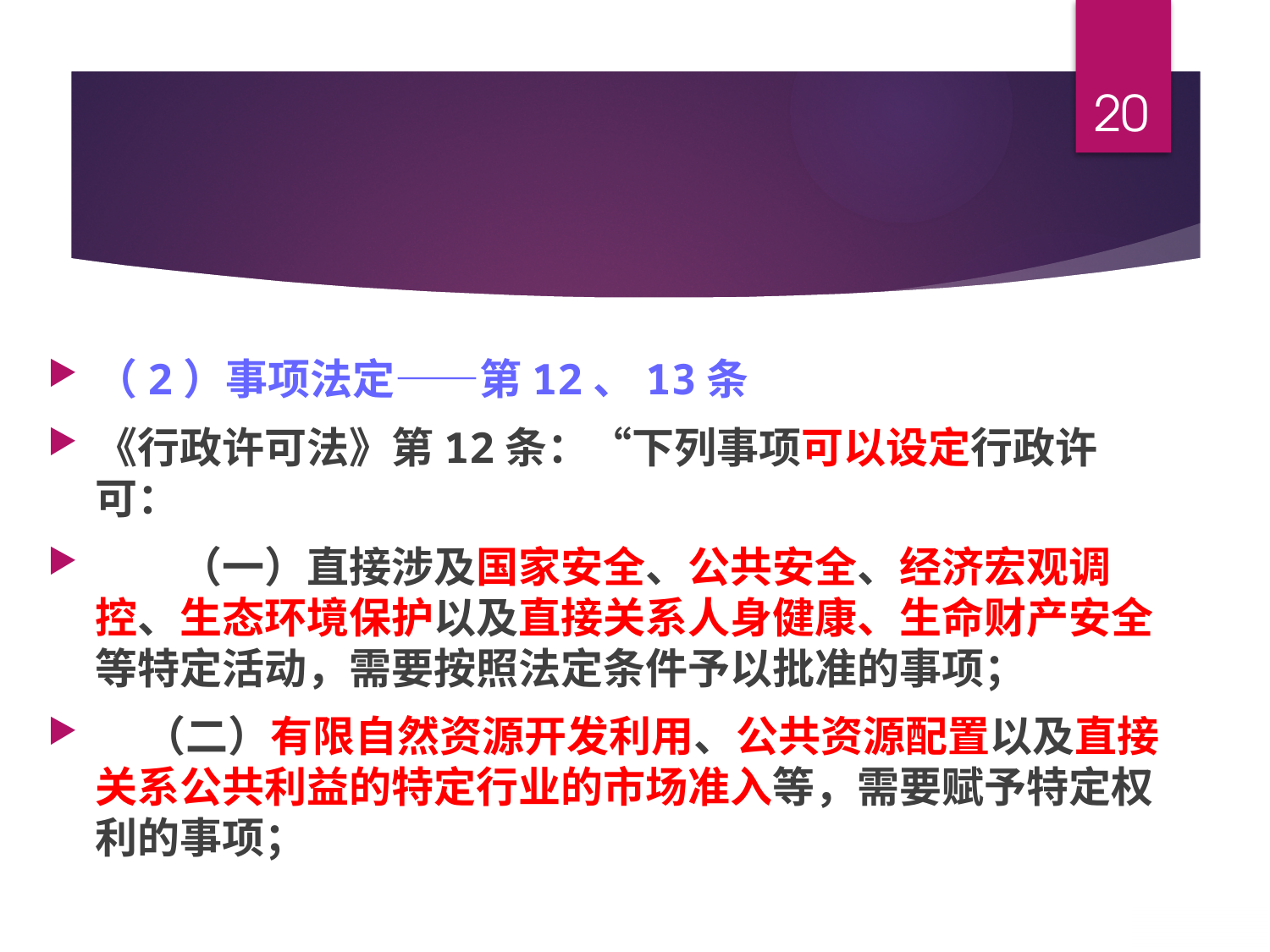

20
#
（2）事项法定——第12、13条
《行政许可法》第12条：“下列事项可以设定行政许可：
　　（一）直接涉及国家安全、公共安全、经济宏观调控、生态环境保护以及直接关系人身健康、生命财产安全等特定活动，需要按照法定条件予以批准的事项；
    （二）有限自然资源开发利用、公共资源配置以及直接关系公共利益的特定行业的市场准入等，需要赋予特定权利的事项；